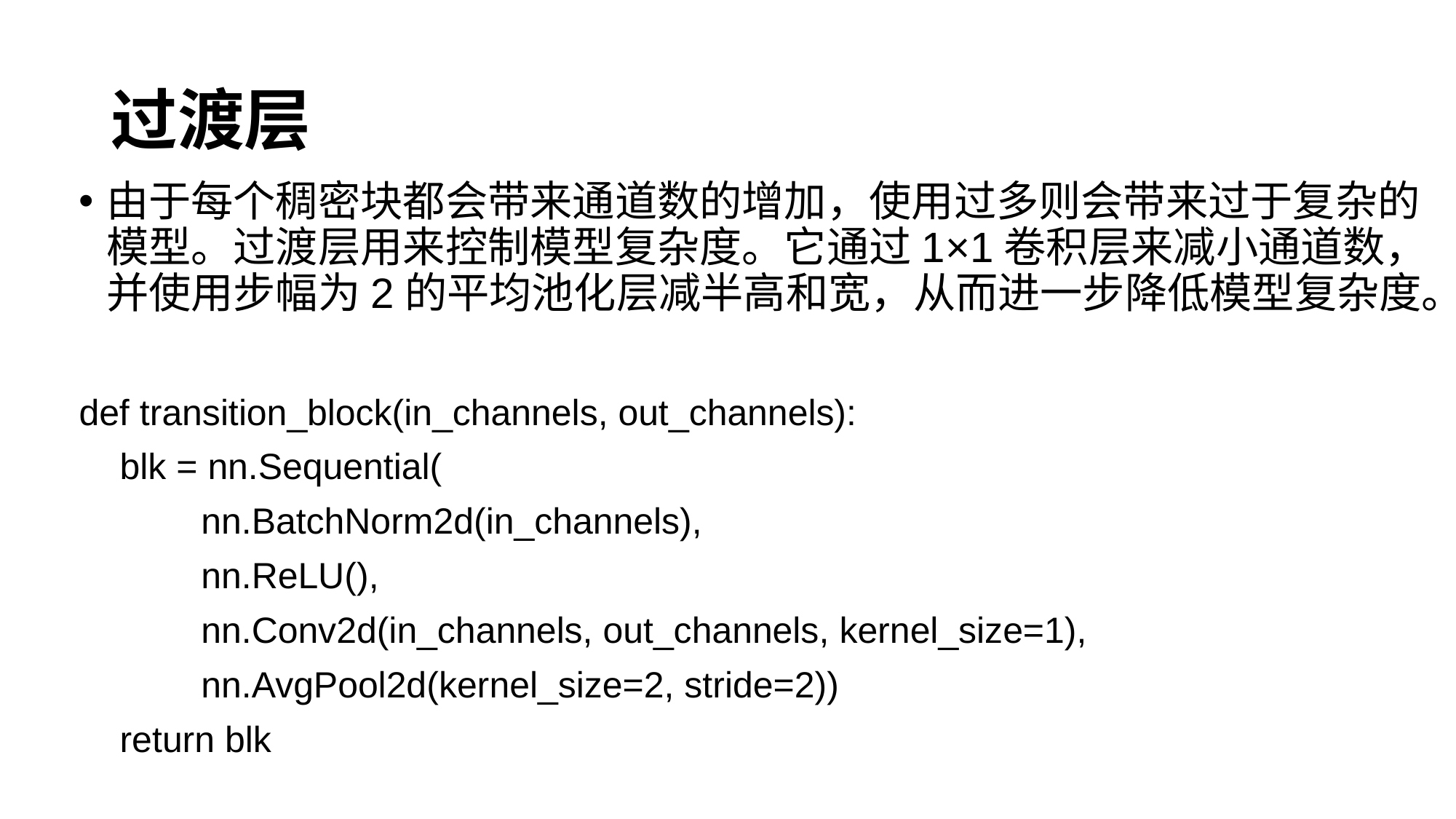

# 过渡层
由于每个稠密块都会带来通道数的增加，使用过多则会带来过于复杂的模型。过渡层用来控制模型复杂度。它通过1×1卷积层来减小通道数，并使用步幅为2的平均池化层减半高和宽，从而进一步降低模型复杂度。

def transition_block(in_channels, out_channels):
    blk = nn.Sequential(
            nn.BatchNorm2d(in_channels),
            nn.ReLU(),
            nn.Conv2d(in_channels, out_channels, kernel_size=1),
            nn.AvgPool2d(kernel_size=2, stride=2))
    return blk